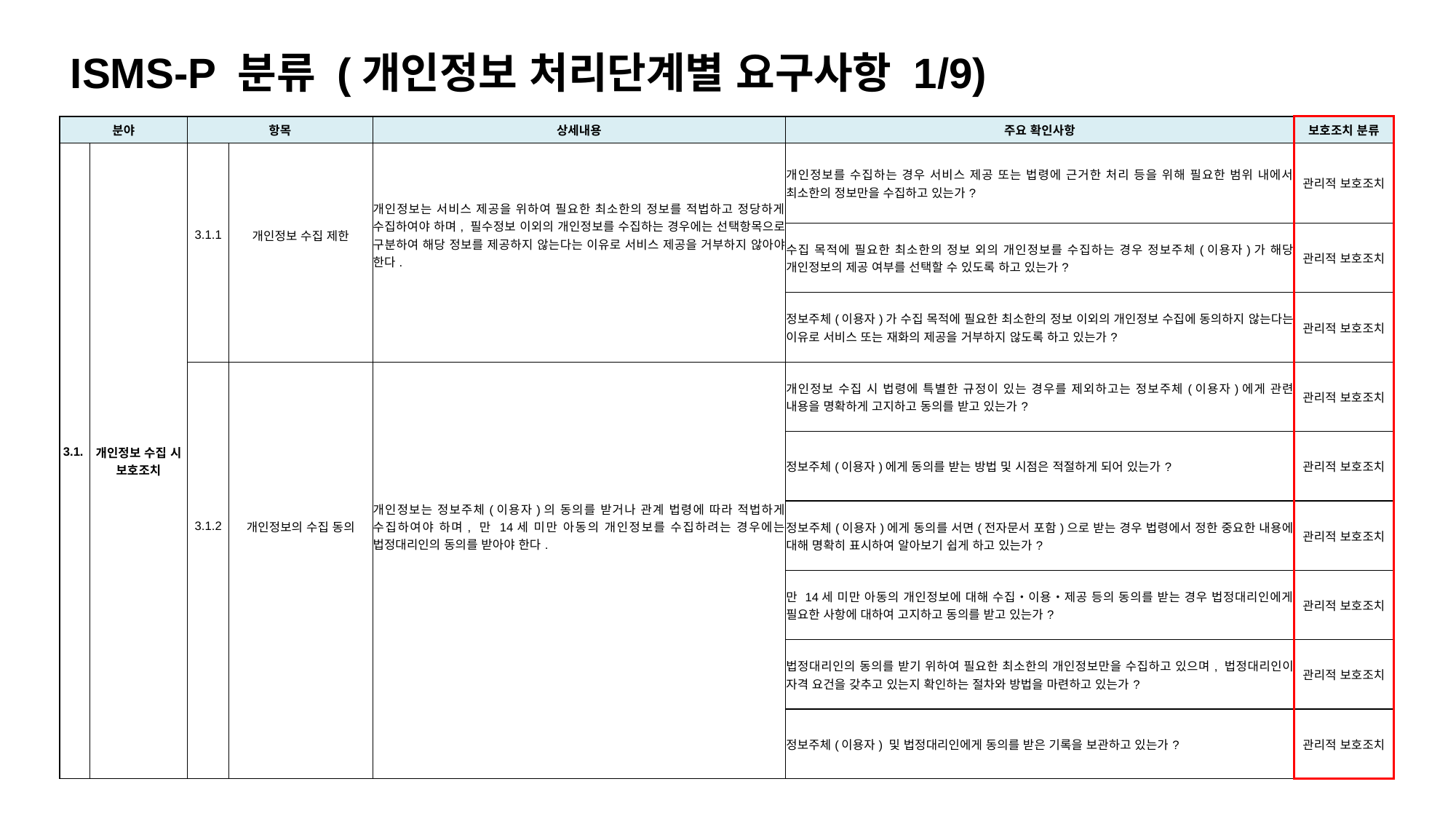

ISMS-P 분류 (개인정보 처리단계별 요구사항 1/9)
| 분야 |  | 항목 |  | 상세내용 | 주요 확인사항 | 보호조치 분류 |
| --- | --- | --- | --- | --- | --- | --- |
| 3.1. | 개인정보 수집 시 보호조치 | 3.1.1 | 개인정보 수집 제한 | 개인정보는 서비스 제공을 위하여 필요한 최소한의 정보를 적법하고 정당하게 수집하여야 하며, 필수정보 이외의 개인정보를 수집하는 경우에는 선택항목으로 구분하여 해당 정보를 제공하지 않는다는 이유로 서비스 제공을 거부하지 않아야 한다. | 개인정보를 수집하는 경우 서비스 제공 또는 법령에 근거한 처리 등을 위해 필요한 범위 내에서 최소한의 정보만을 수집하고 있는가? | 관리적 보호조치 |
|  |  |  |  |  | 수집 목적에 필요한 최소한의 정보 외의 개인정보를 수집하는 경우 정보주체(이용자)가 해당 개인정보의 제공 여부를 선택할 수 있도록 하고 있는가? | 관리적 보호조치 |
|  |  |  |  |  | 정보주체(이용자)가 수집 목적에 필요한 최소한의 정보 이외의 개인정보 수집에 동의하지 않는다는 이유로 서비스 또는 재화의 제공을 거부하지 않도록 하고 있는가? | 관리적 보호조치 |
|  |  | 3.1.2 | 개인정보의 수집 동의 | 개인정보는 정보주체(이용자)의 동의를 받거나 관계 법령에 따라 적법하게 수집하여야 하며, 만 14세 미만 아동의 개인정보를 수집하려는 경우에는 법정대리인의 동의를 받아야 한다. | 개인정보 수집 시 법령에 특별한 규정이 있는 경우를 제외하고는 정보주체(이용자)에게 관련 내용을 명확하게 고지하고 동의를 받고 있는가? | 관리적 보호조치 |
|  |  |  |  |  | 정보주체(이용자)에게 동의를 받는 방법 및 시점은 적절하게 되어 있는가? | 관리적 보호조치 |
|  |  |  |  |  | 정보주체(이용자)에게 동의를 서면(전자문서 포함)으로 받는 경우 법령에서 정한 중요한 내용에 대해 명확히 표시하여 알아보기 쉽게 하고 있는가? | 관리적 보호조치 |
|  |  |  |  |  | 만 14세 미만 아동의 개인정보에 대해 수집‧이용‧제공 등의 동의를 받는 경우 법정대리인에게 필요한 사항에 대하여 고지하고 동의를 받고 있는가? | 관리적 보호조치 |
|  |  |  |  |  | 법정대리인의 동의를 받기 위하여 필요한 최소한의 개인정보만을 수집하고 있으며, 법정대리인이 자격 요건을 갖추고 있는지 확인하는 절차와 방법을 마련하고 있는가? | 관리적 보호조치 |
|  |  |  |  |  | 정보주체(이용자) 및 법정대리인에게 동의를 받은 기록을 보관하고 있는가? | 관리적 보호조치 |